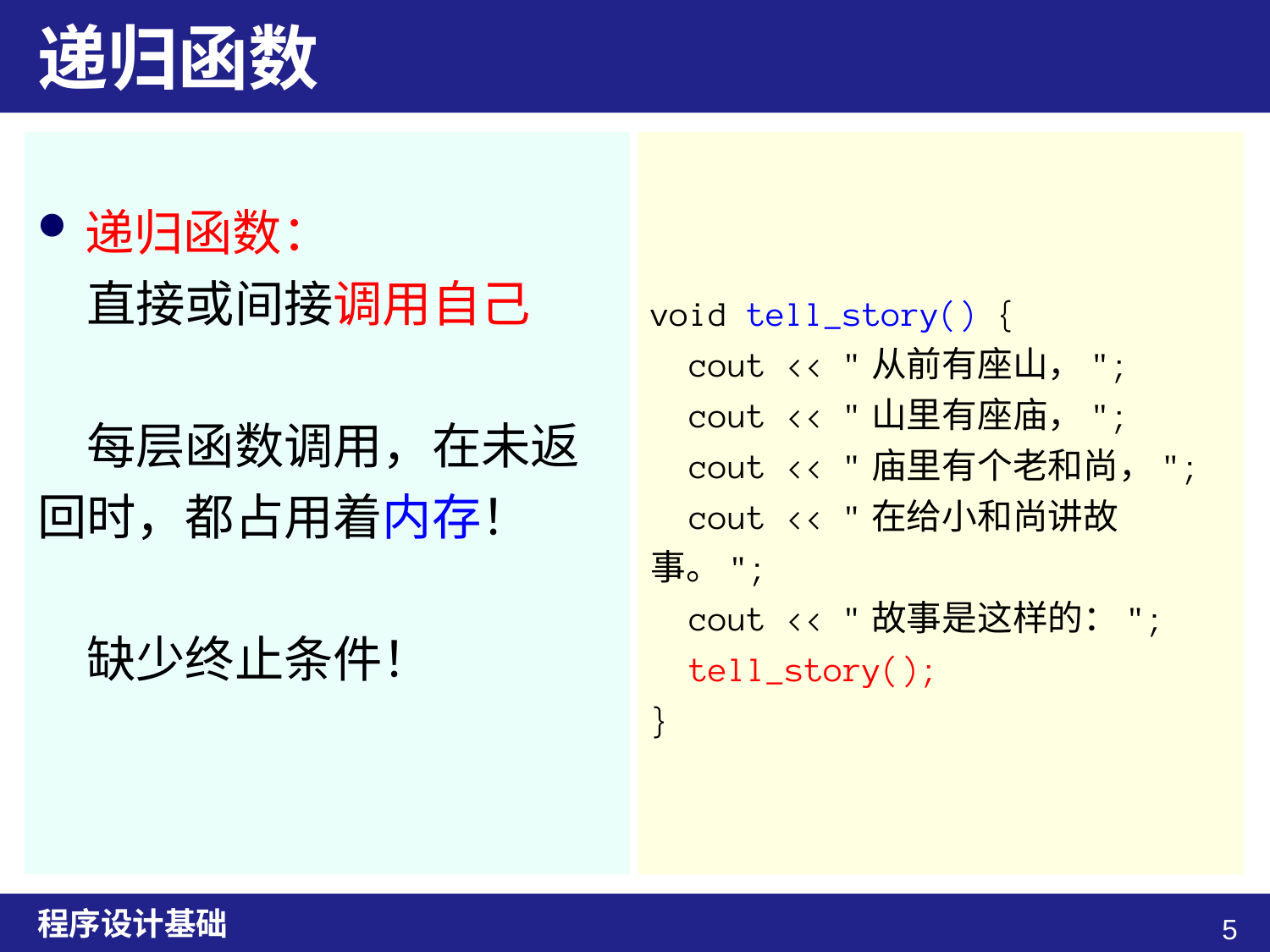

# 递归函数

递归函数：
　直接或间接调用自己

　每层函数调用，在未返回时，都占用着内存！

　缺少终止条件！

void tell_story() {
  cout << "从前有座山，";
  cout << "山里有座庙，";
  cout << "庙里有个老和尚，";
  cout << "在给小和尚讲故事。";
  cout << "故事是这样的：";
  tell_story();
}